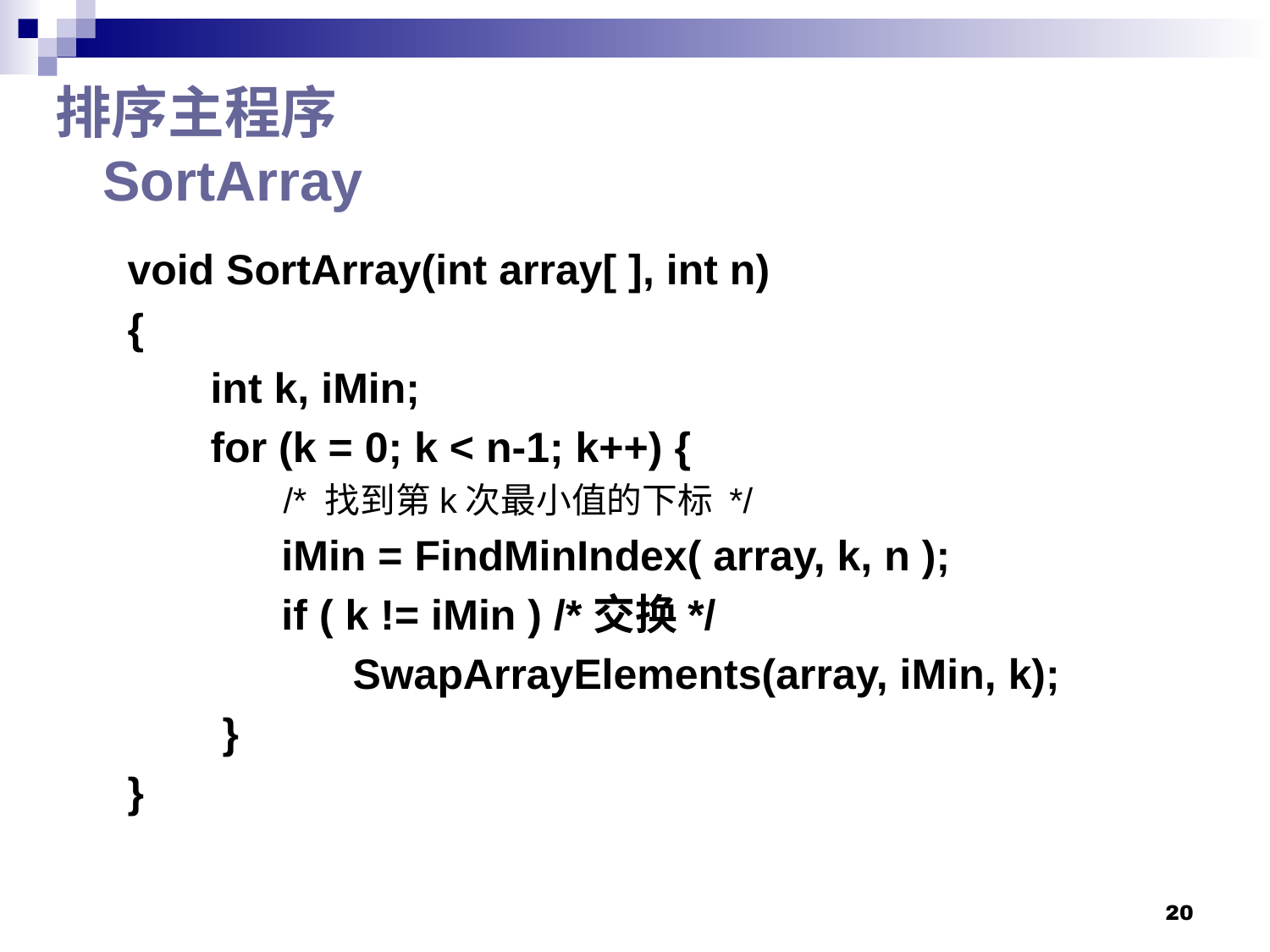

# 排序主程序 SortArray
void SortArray(int array[ ], int n)
{
       int k, iMin;
       for (k = 0; k < n-1; k++) {
                /* 找到第k次最小值的下标 */
             iMin = FindMinIndex( array, k, n );
             if ( k != iMin ) /*交换*/
                   SwapArrayElements(array, iMin, k);
        }
}
20